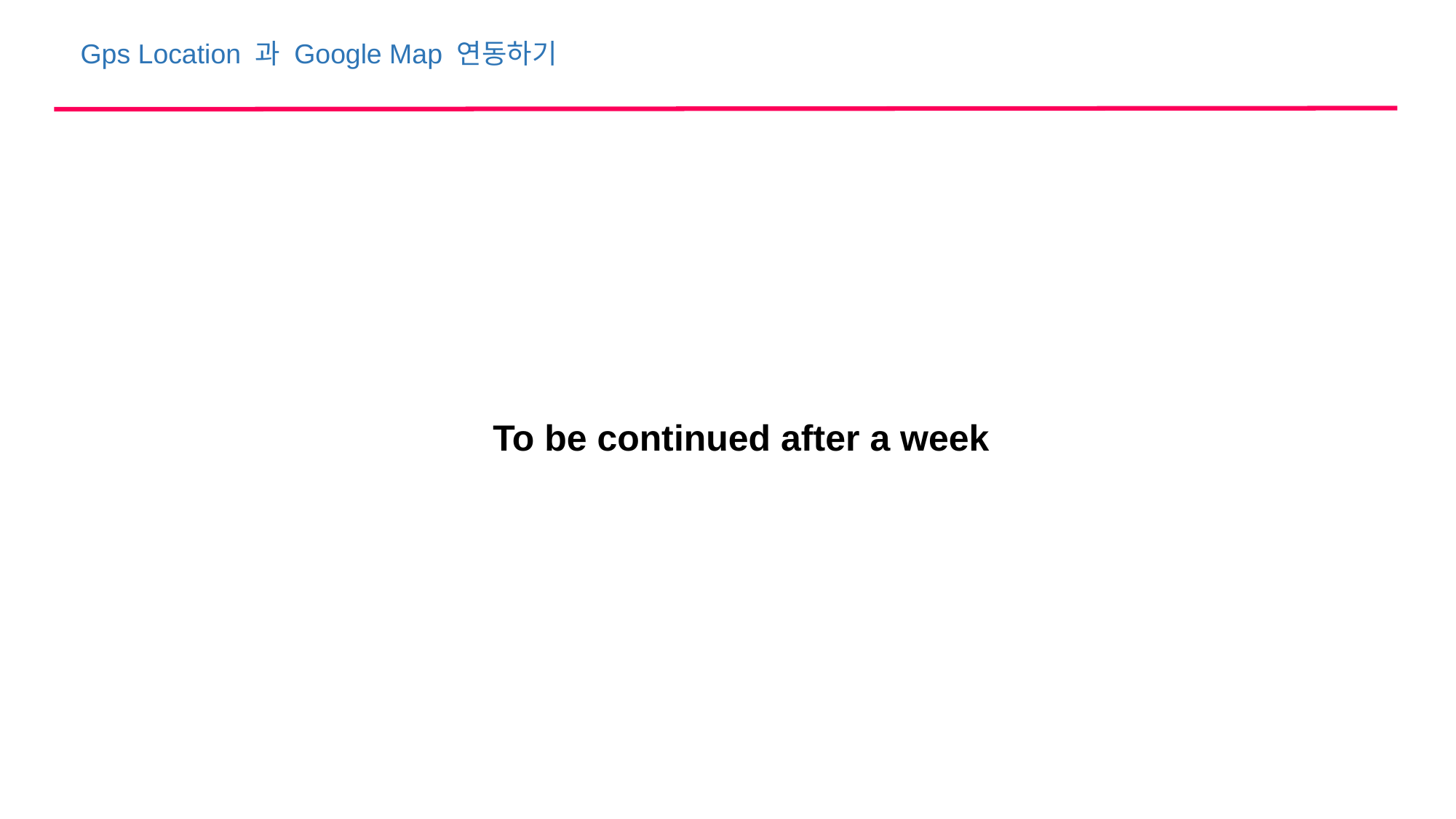

Gps Location 과 Google Map 연동하기
To be continued after a week